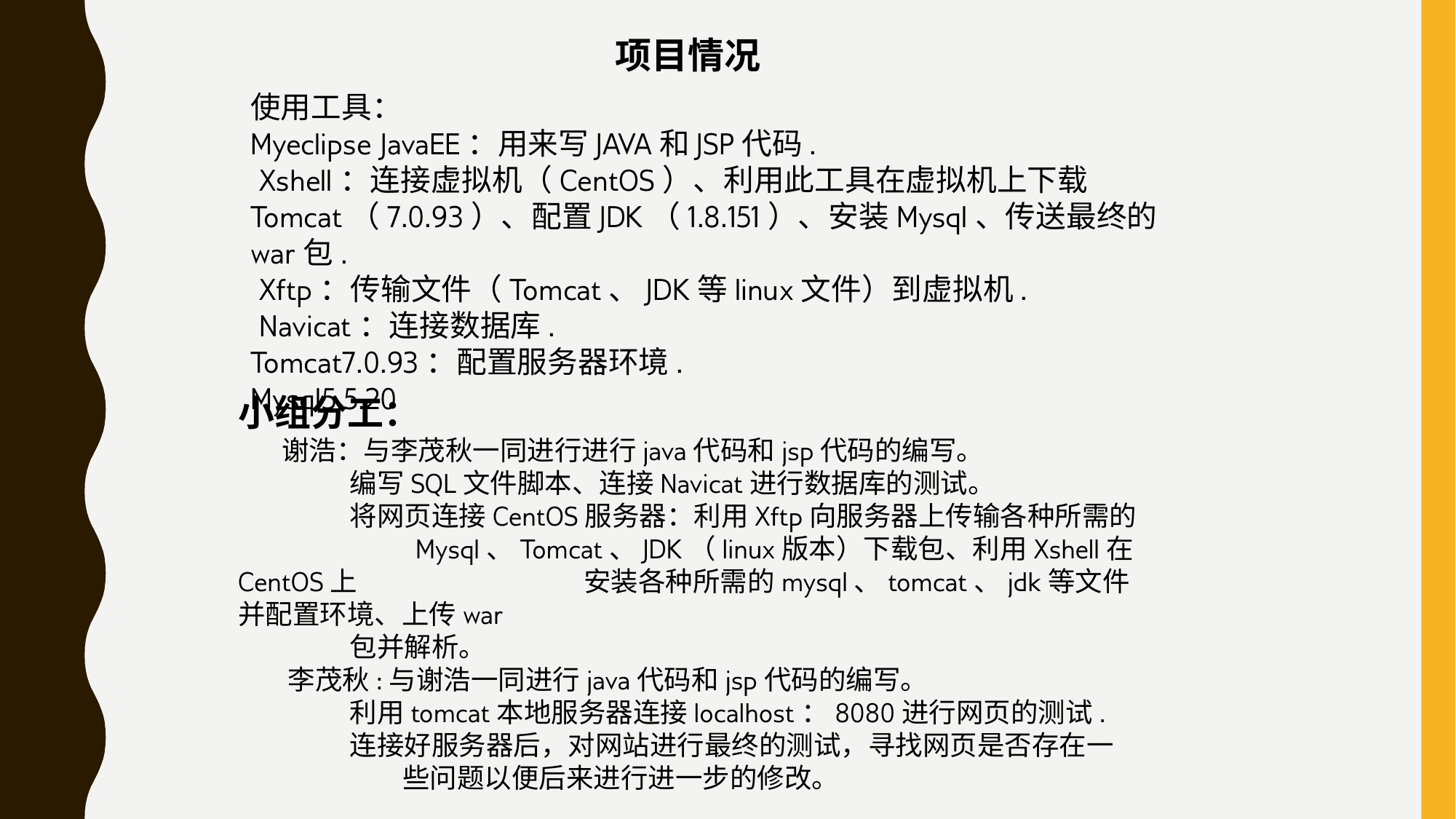

项目情况
使用工具：
Myeclipse JavaEE：用来写JAVA和JSP代码.
 Xshell：连接虚拟机（CentOS）、利用此工具在虚拟机上下载Tomcat（7.0.93）、配置JDK（1.8.151）、安装Mysql、传送最终的war包.
 Xftp：传输文件（Tomcat、JDK等linux文件）到虚拟机.
 Navicat：连接数据库.
Tomcat7.0.93：配置服务器环境.
Mysql5.5.20

小组分工：
      谢浩：与李茂秋一同进行进行java代码和jsp代码的编写。
                 编写SQL文件脚本、连接Navicat进行数据库的测试。
                 将网页连接CentOS服务器：利用Xftp向服务器上传输各种所需的 	          Mysql、Tomcat、JDK（linux版本）下载包、利用Xshell在CentOS上  	 	   安装各种所需的mysql、tomcat、jdk等文件并配置环境、上传war
                 包并解析。
       李茂秋:与谢浩一同进行java代码和jsp代码的编写。
                 利用tomcat本地服务器连接localhost：8080进行网页的测试.
                 连接好服务器后，对网站进行最终的测试，寻找网页是否存在一	         些问题以便后来进行进一步的修改。

        代码行数：2267（JAVA）  1749（JSP） 200（SQL）